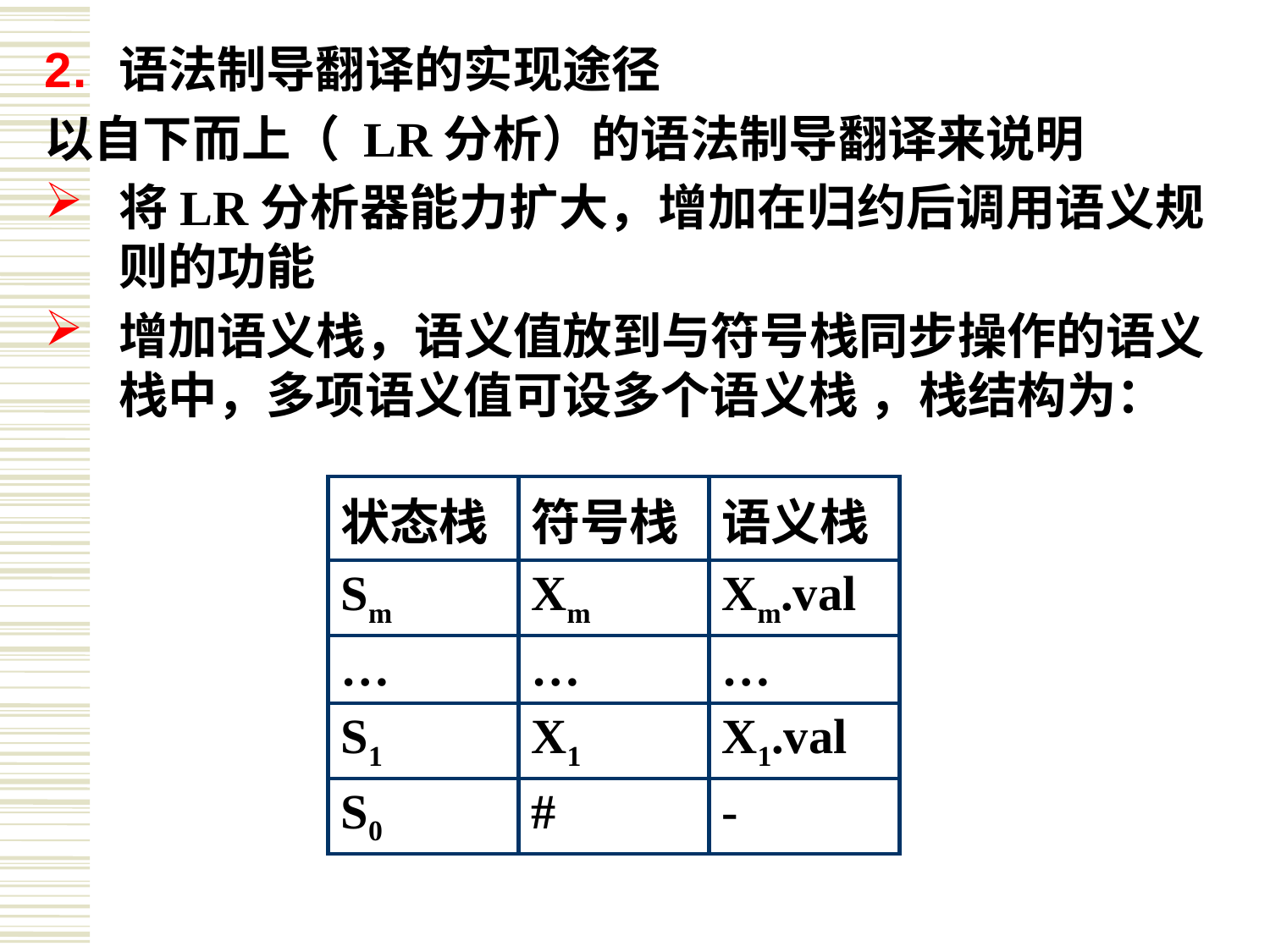

语法制导翻译的实现途径
以自下而上（ LR分析）的语法制导翻译来说明
将LR分析器能力扩大，增加在归约后调用语义规则的功能
增加语义栈，语义值放到与符号栈同步操作的语义栈中，多项语义值可设多个语义栈 ，栈结构为：
| 状态栈 | 符号栈 | 语义栈 |
| --- | --- | --- |
| Sm | Xm | Xm.val |
| … | … | … |
| S1 | X1 | X1.val |
| S0 | # | - |